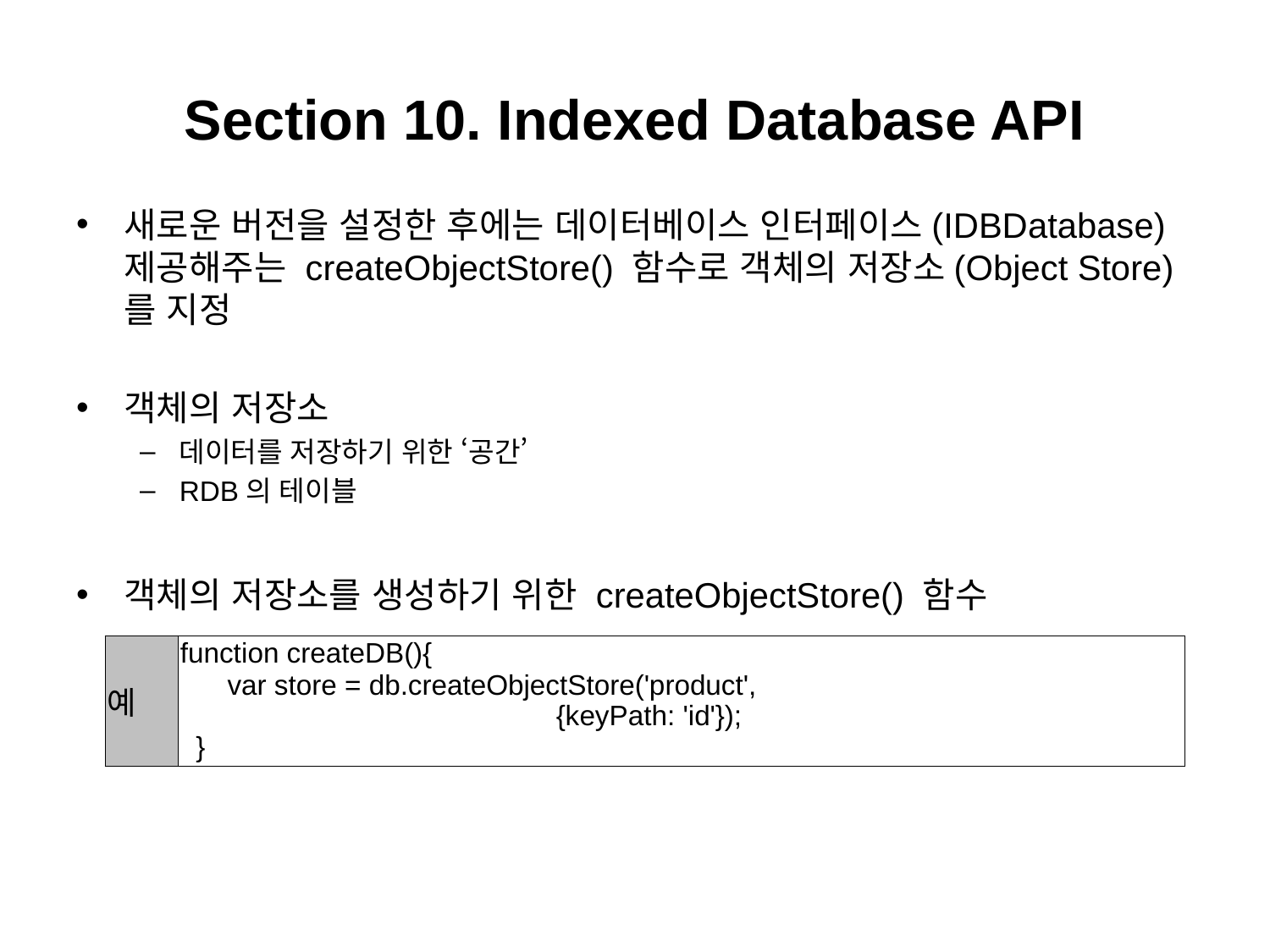

# Section 10. Indexed Database API
새로운 버전을 설정한 후에는 데이터베이스 인터페이스(IDBDatabase) 제공해주는 createObjectStore() 함수로 객체의 저장소(Object Store)를 지정

객체의 저장소
데이터를 저장하기 위한 ‘공간’
RDB의 테이블

객체의 저장소를 생성하기 위한 createObjectStore() 함수

| 예 | function createDB(){ var store = db.createObjectStore('product', {keyPath: 'id'}); } |
| --- | --- |